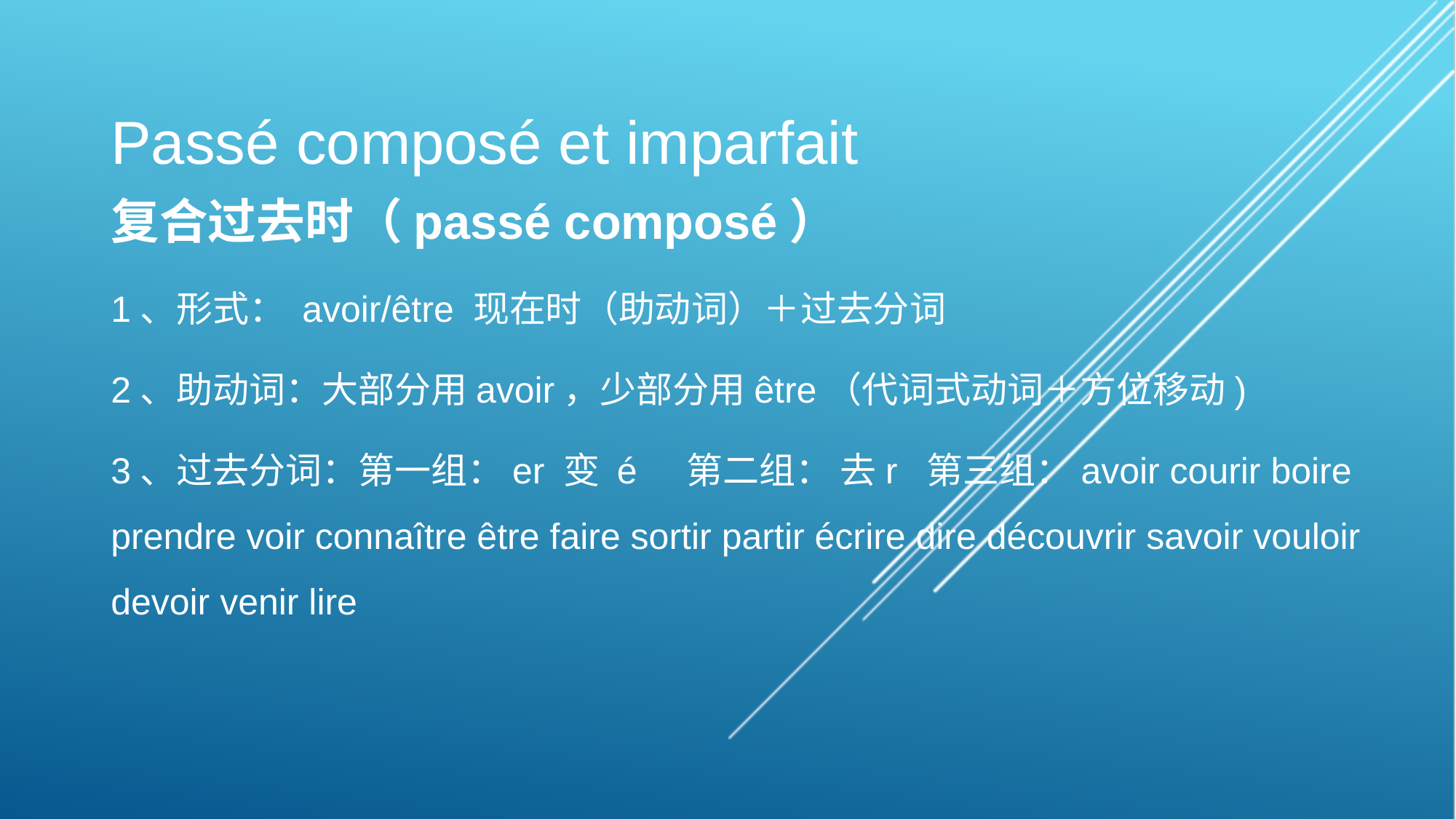

# Passé composé et imparfait
复合过去时（passé composé）
1、形式： avoir/être 现在时（助动词）＋过去分词
2、助动词：大部分用avoir，少部分用être（代词式动词＋方位移动)
3、过去分词：第一组：er 变 é    第二组： 去r  第三组：avoir courir boire prendre voir connaître être faire sortir partir écrire dire découvrir savoir vouloir devoir venir lire